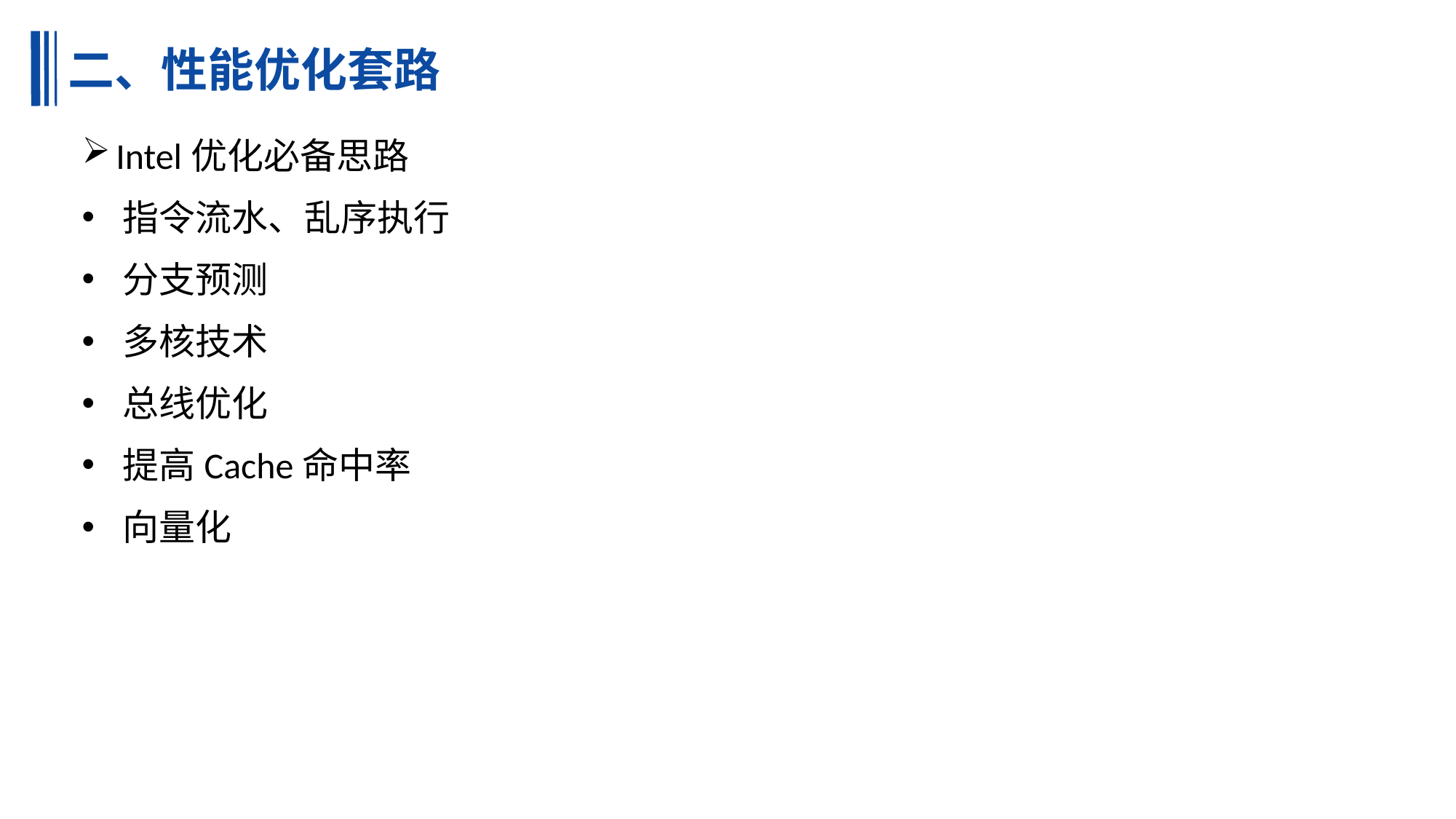

# 二、性能优化套路
Intel优化必备思路
指令流水、乱序执行
分支预测
多核技术
总线优化
提高Cache命中率
向量化